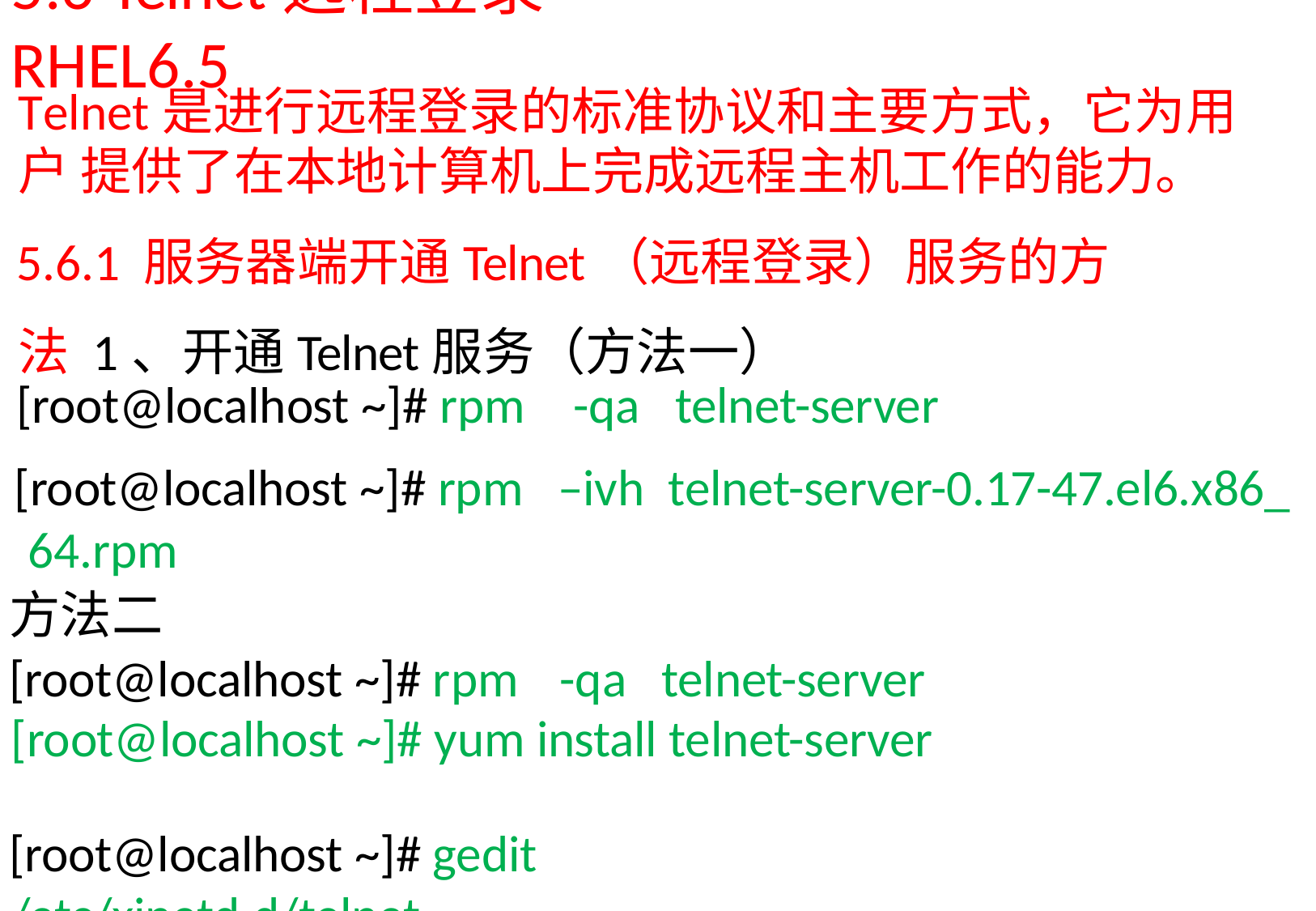

# 5.6 Telnet远程登录----RHEL6.5
Telnet是进行远程登录的标准协议和主要方式，它为用户 提供了在本地计算机上完成远程主机工作的能力。
5.6.1 服务器端开通Telnet（远程登录）服务的方法 1、开通Telnet服务（方法一）
[root@localhost ~]# rpm	-qa	telnet-server
[root@localhost ~]# rpm	–ivh	telnet-server-0.17-47.el6.x86_  64.rpm
方法二
[root@localhost ~]# rpm	-qa	telnet-server  [root@localhost ~]# yum install telnet-server
[root@localhost ~]# gedit	/etc/xinetd.d/telnet